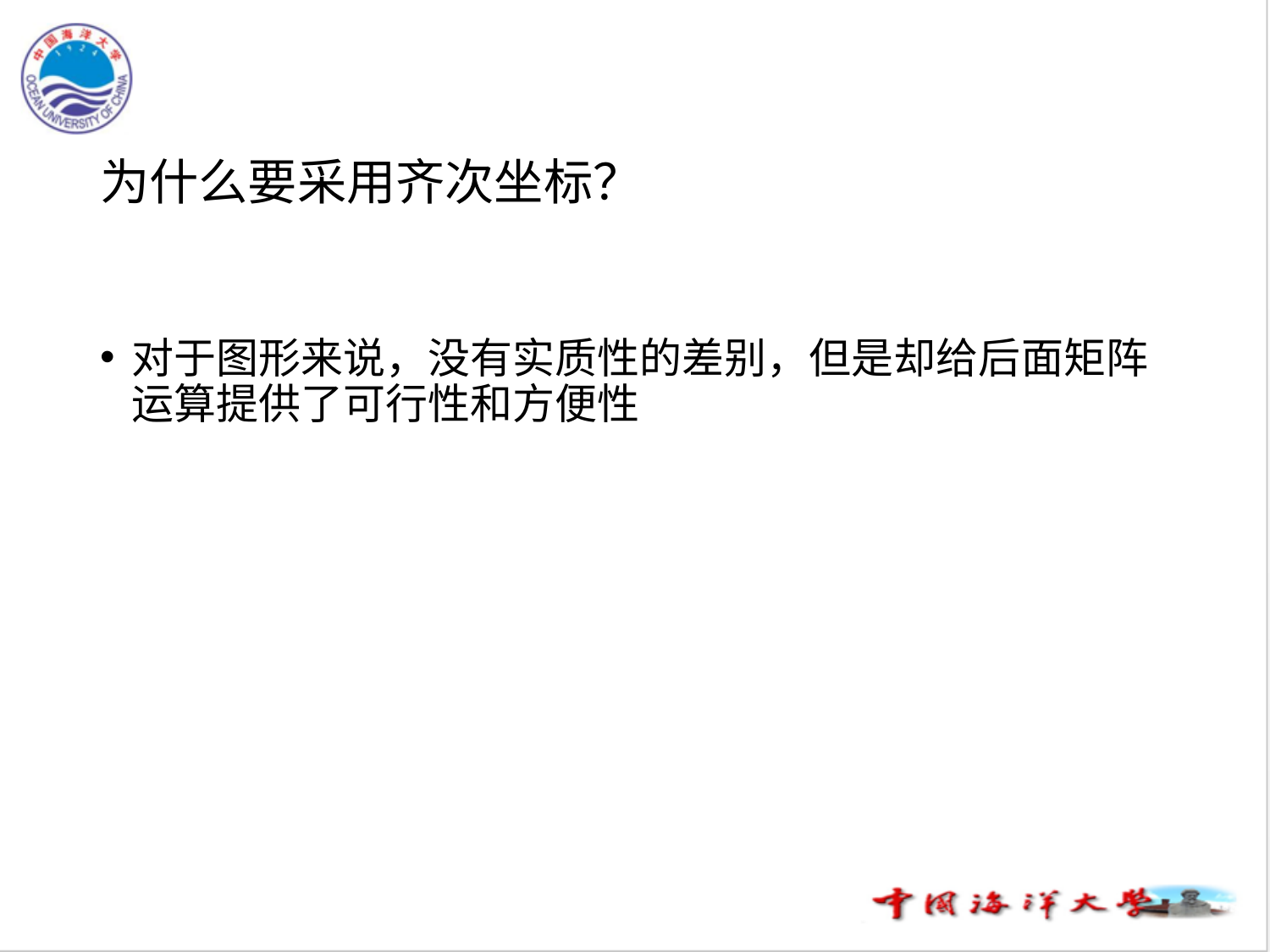

为什么要采用齐次坐标？

对于图形来说，没有实质性的差别，但是却给后面矩阵运算提供了可行性和方便性